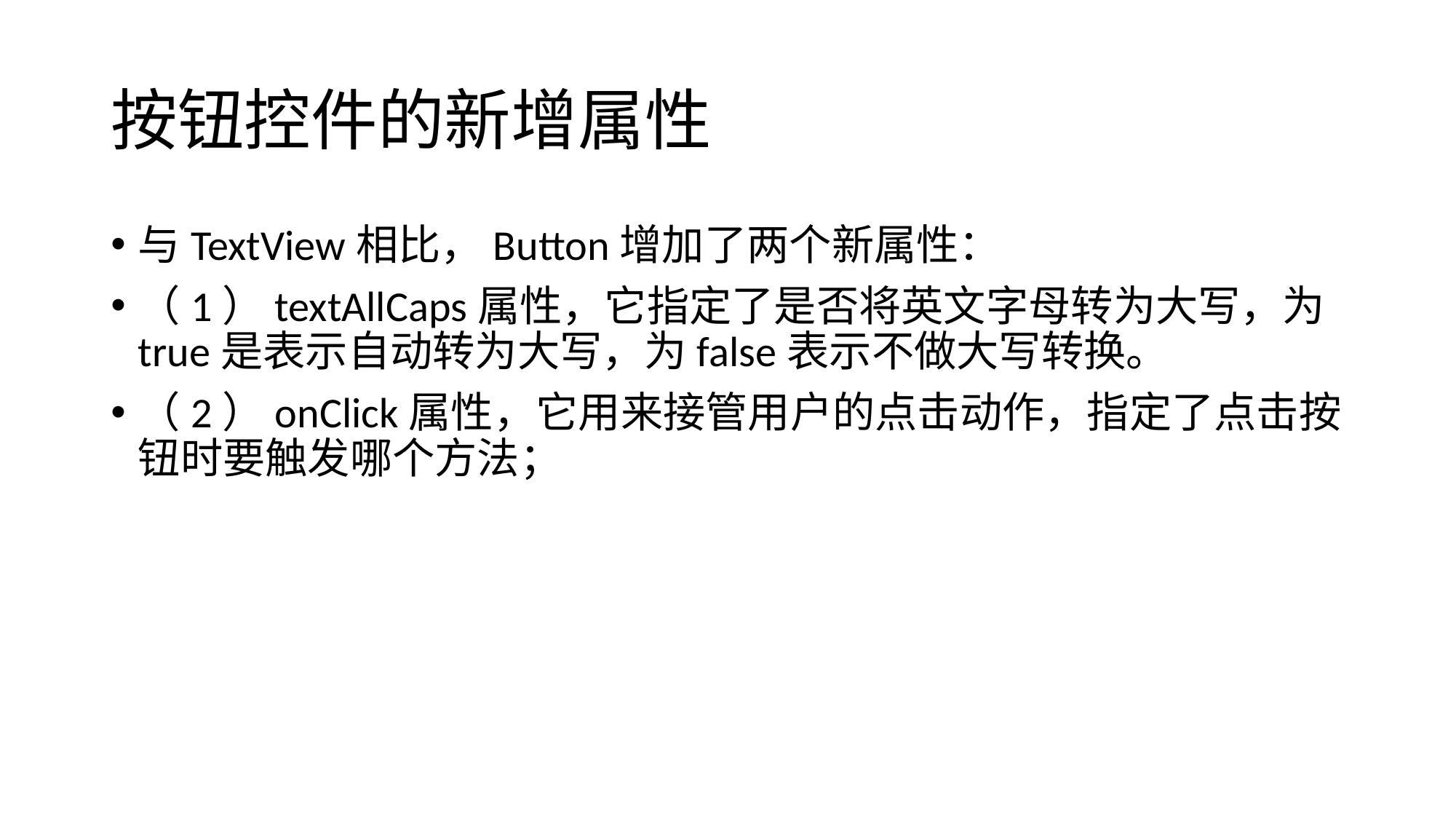

# 按钮控件的新增属性
与TextView相比，Button增加了两个新属性：
（1）textAllCaps属性，它指定了是否将英文字母转为大写，为true是表示自动转为大写，为false表示不做大写转换。
（2）onClick属性，它用来接管用户的点击动作，指定了点击按钮时要触发哪个方法；